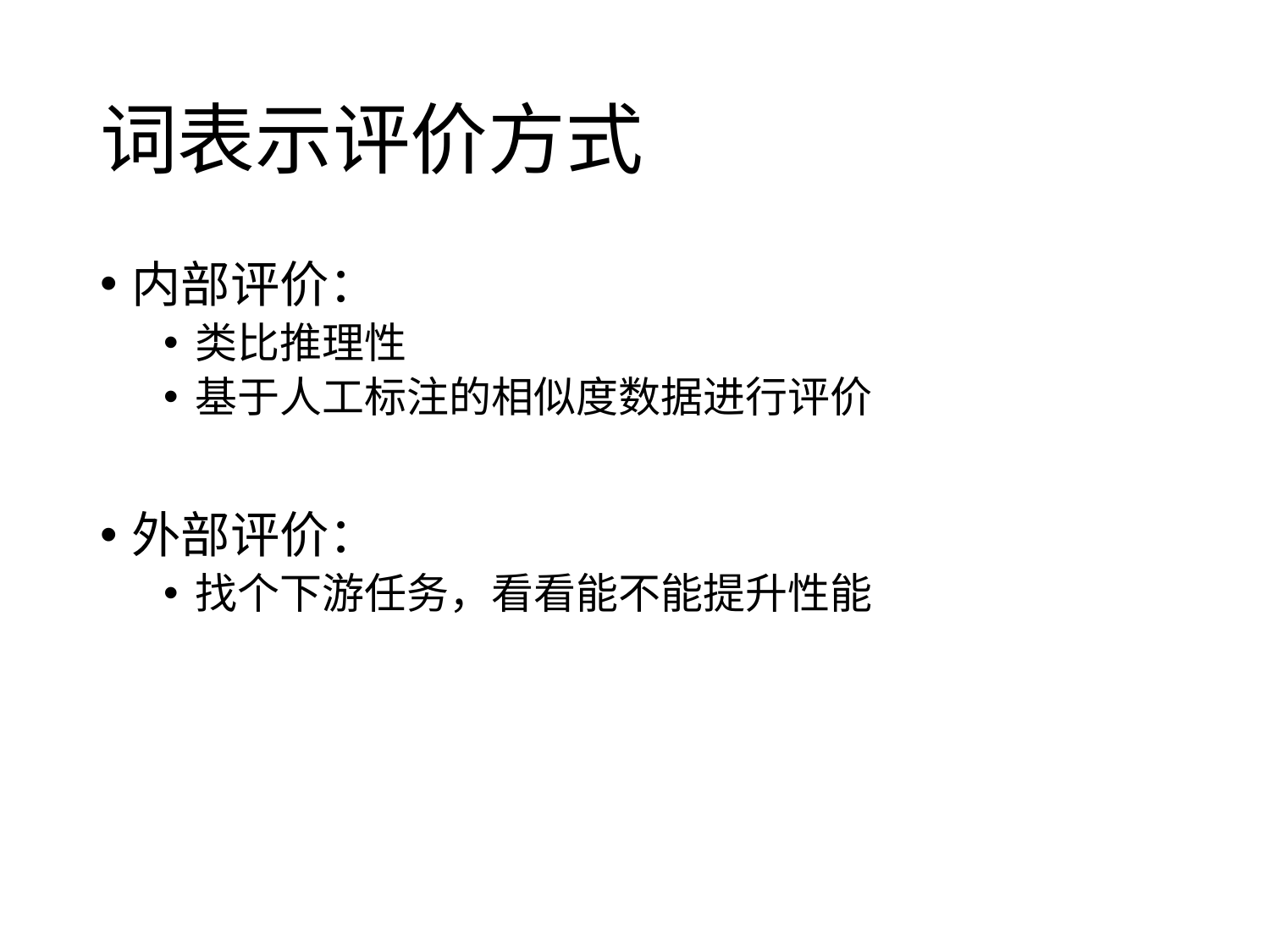

# 词表示评价方式
内部评价：
类比推理性
基于人工标注的相似度数据进行评价

外部评价：
找个下游任务，看看能不能提升性能